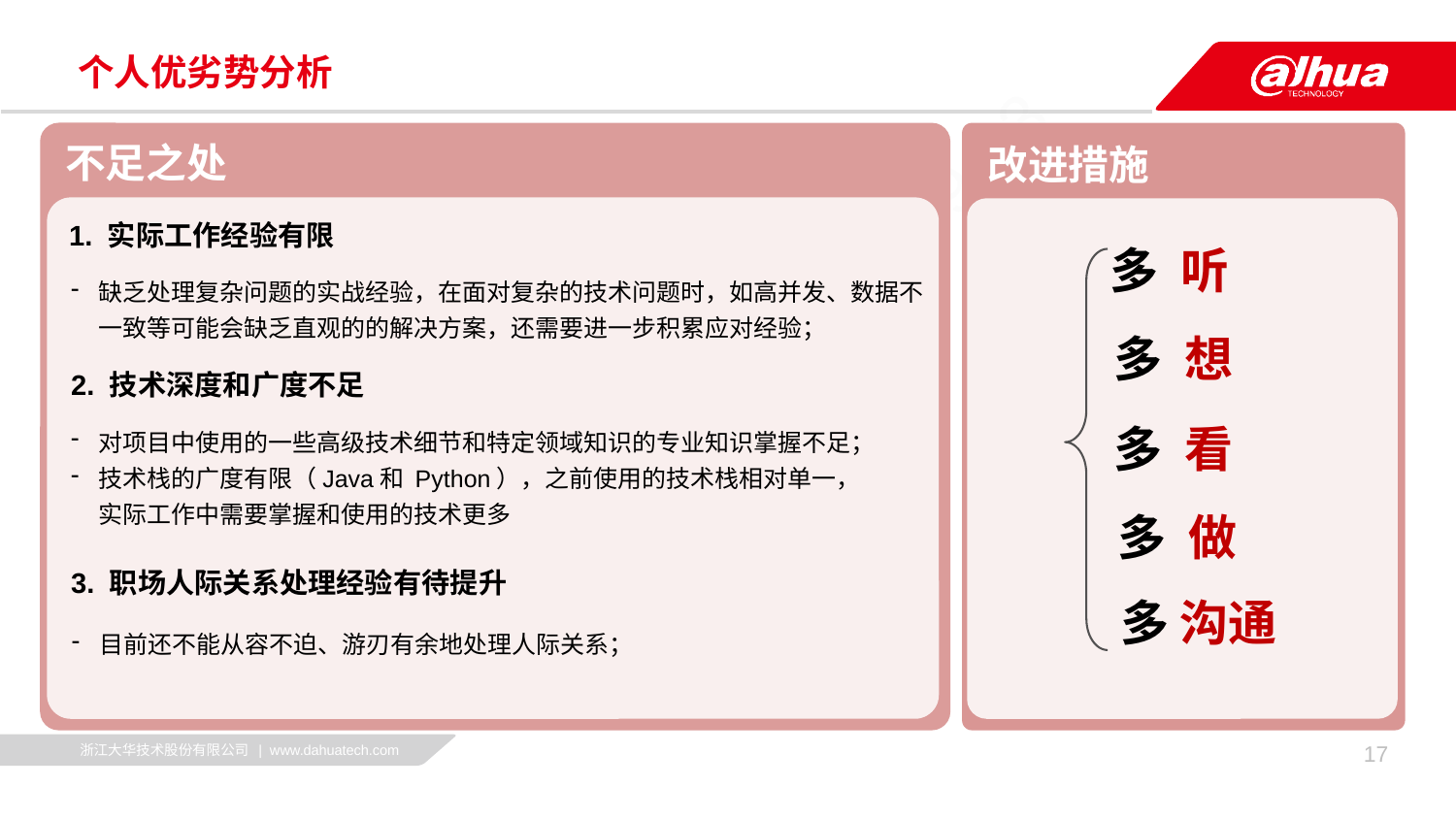

# 个人优劣势分析

不足之处
改进措施

1. 实际工作经验有限
多  听

缺乏处理复杂问题的实战经验，在面对复杂的技术问题时，如高并发、数据不一致等可能会缺乏直观的的解决方案，还需要进一步积累应对经验；
多  想
2. 技术深度和广度不足
多  看
对项目中使用的一些高级技术细节和特定领域知识的专业知识掌握不足；
技术栈的广度有限（Java和 Python），之前使用的技术栈相对单一，实际工作中需要掌握和使用的技术更多
多  做
3. 职场人际关系处理经验有待提升
多 沟通
目前还不能从容不迫、游刃有余地处理人际关系；